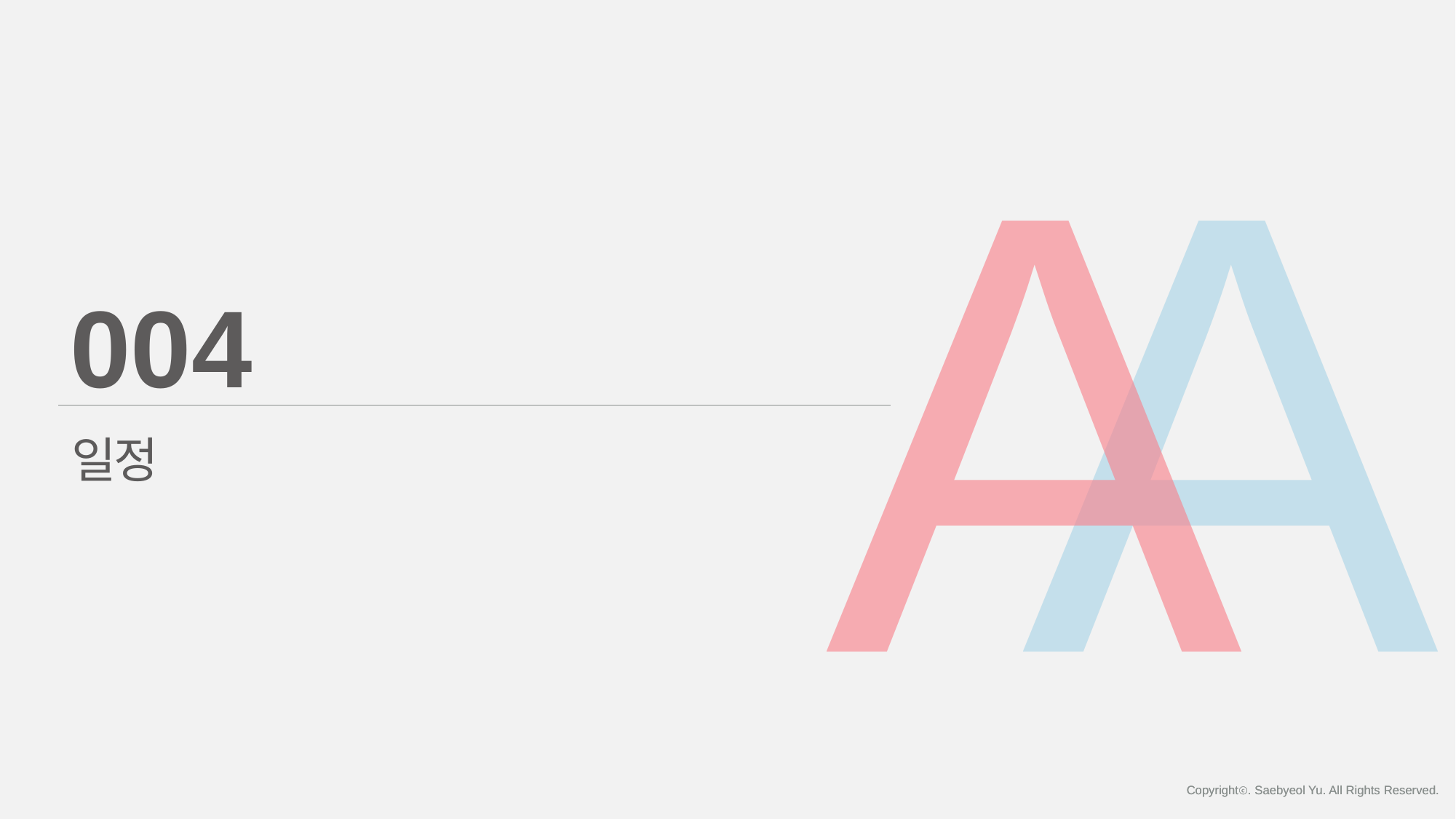

A
A
004
일정
Copyrightⓒ. Saebyeol Yu. All Rights Reserved.